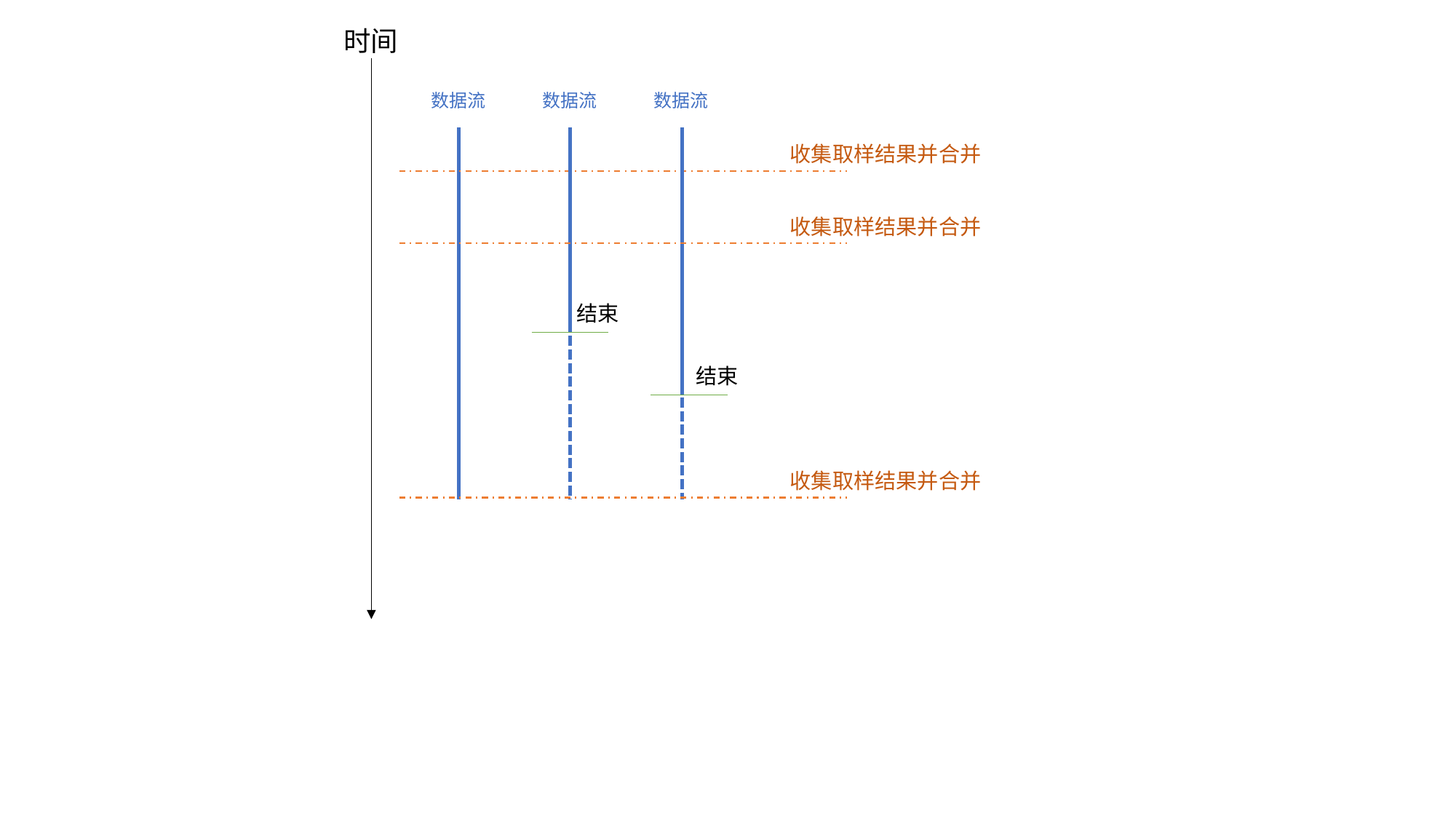

时间
数据流
数据流
数据流
收集取样结果并合并
收集取样结果并合并
结束
结束
收集取样结果并合并